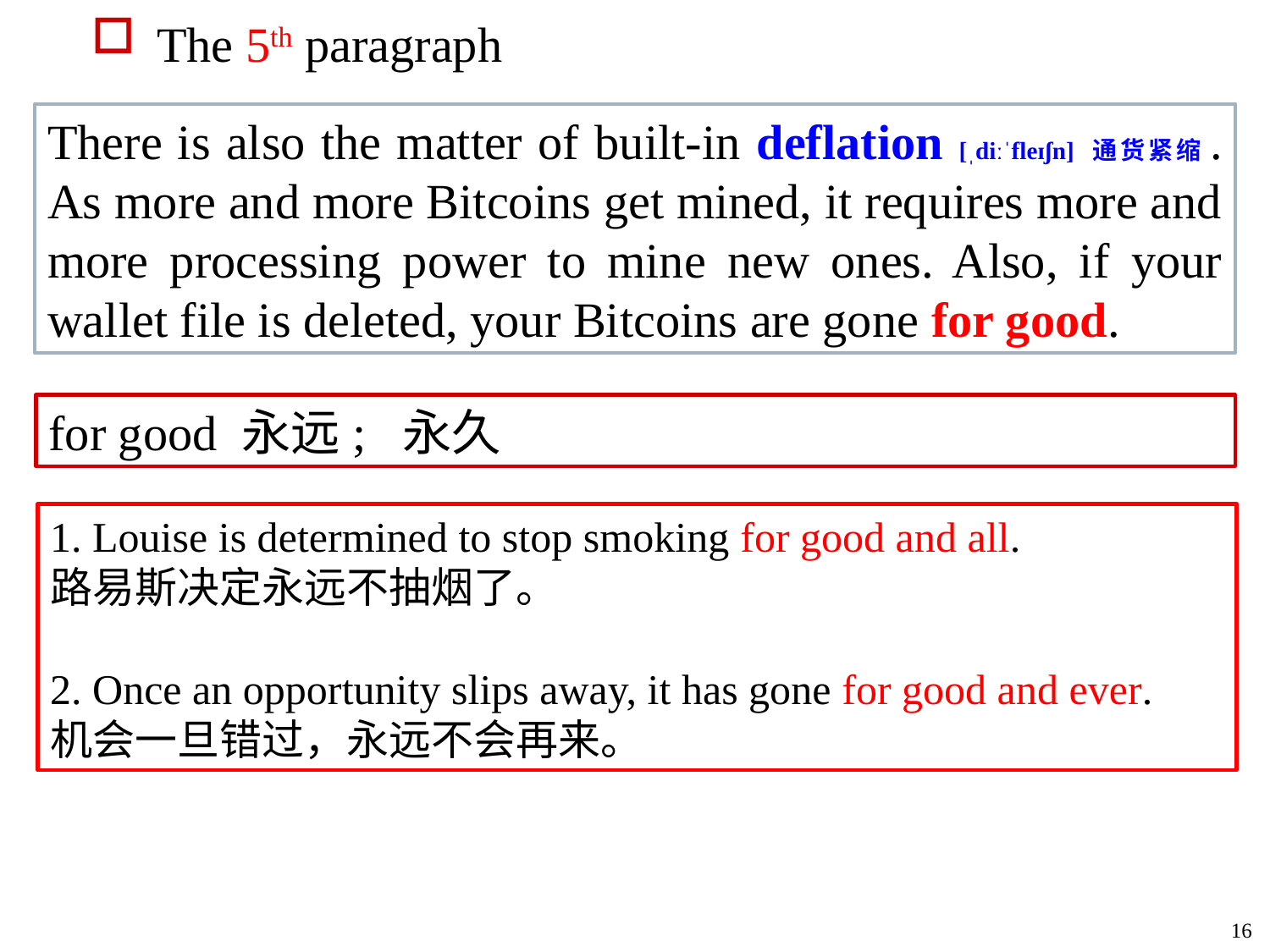

The 5th paragraph
There is also the matter of built-in deflation [ˌdiːˈfleɪʃn] 通货紧缩. As more and more Bitcoins get mined, it requires more and more processing power to mine new ones. Also, if your wallet file is deleted, your Bitcoins are gone for good.
for good 永远;  永久
1. Louise is determined to stop smoking for good and all.
路易斯决定永远不抽烟了。

2. Once an opportunity slips away, it has gone for good and ever.
机会一旦错过，永远不会再来。
16